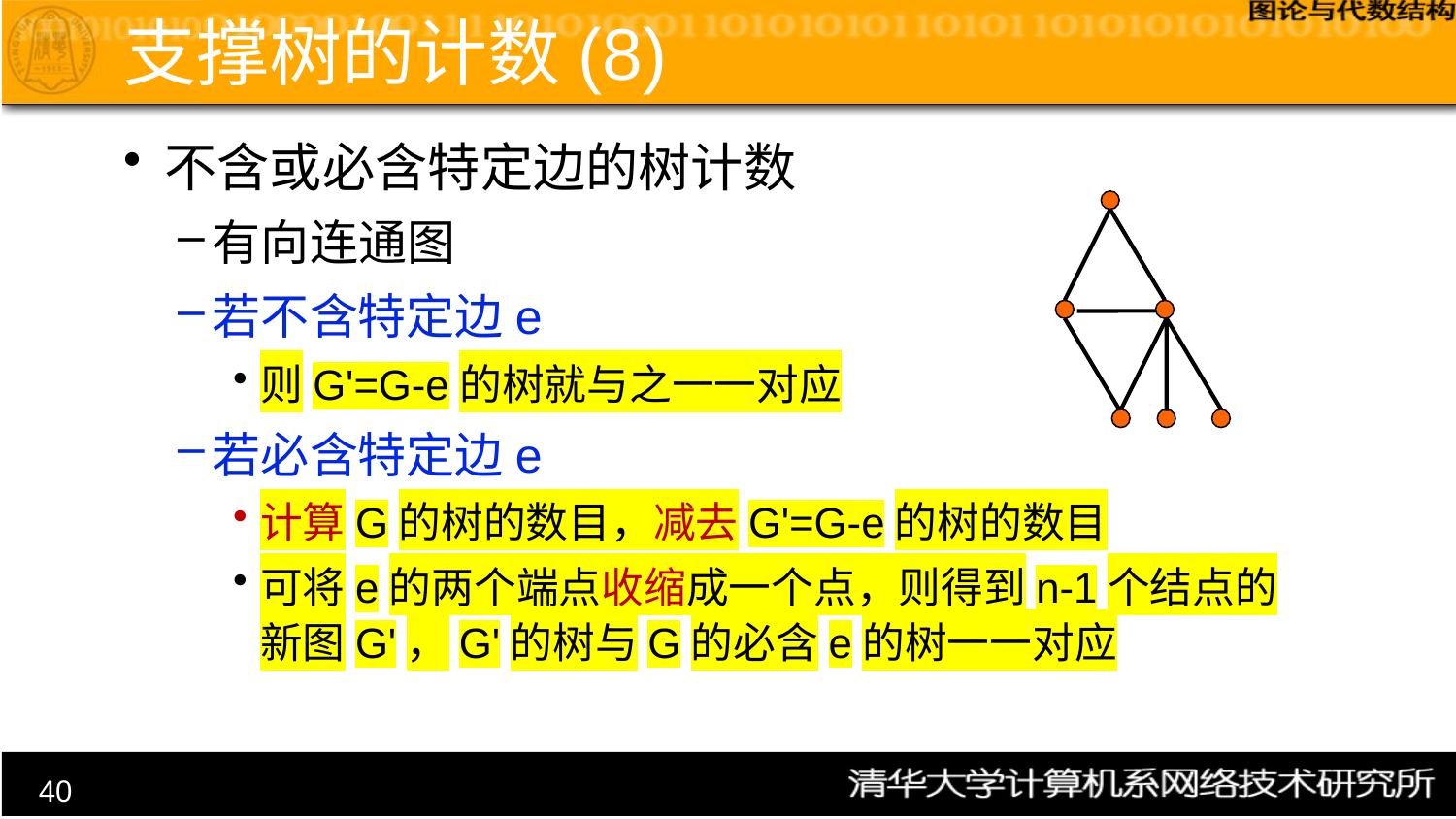

# 支撑树的计数(8)
不含或必含特定边的树计数
有向连通图
若不含特定边e
则G'=G-e的树就与之一一对应
若必含特定边e
计算G的树的数目，减去G'=G-e的树的数目
可将e的两个端点收缩成一个点，则得到n-1个结点的新图G'，G'的树与G的必含e的树一一对应